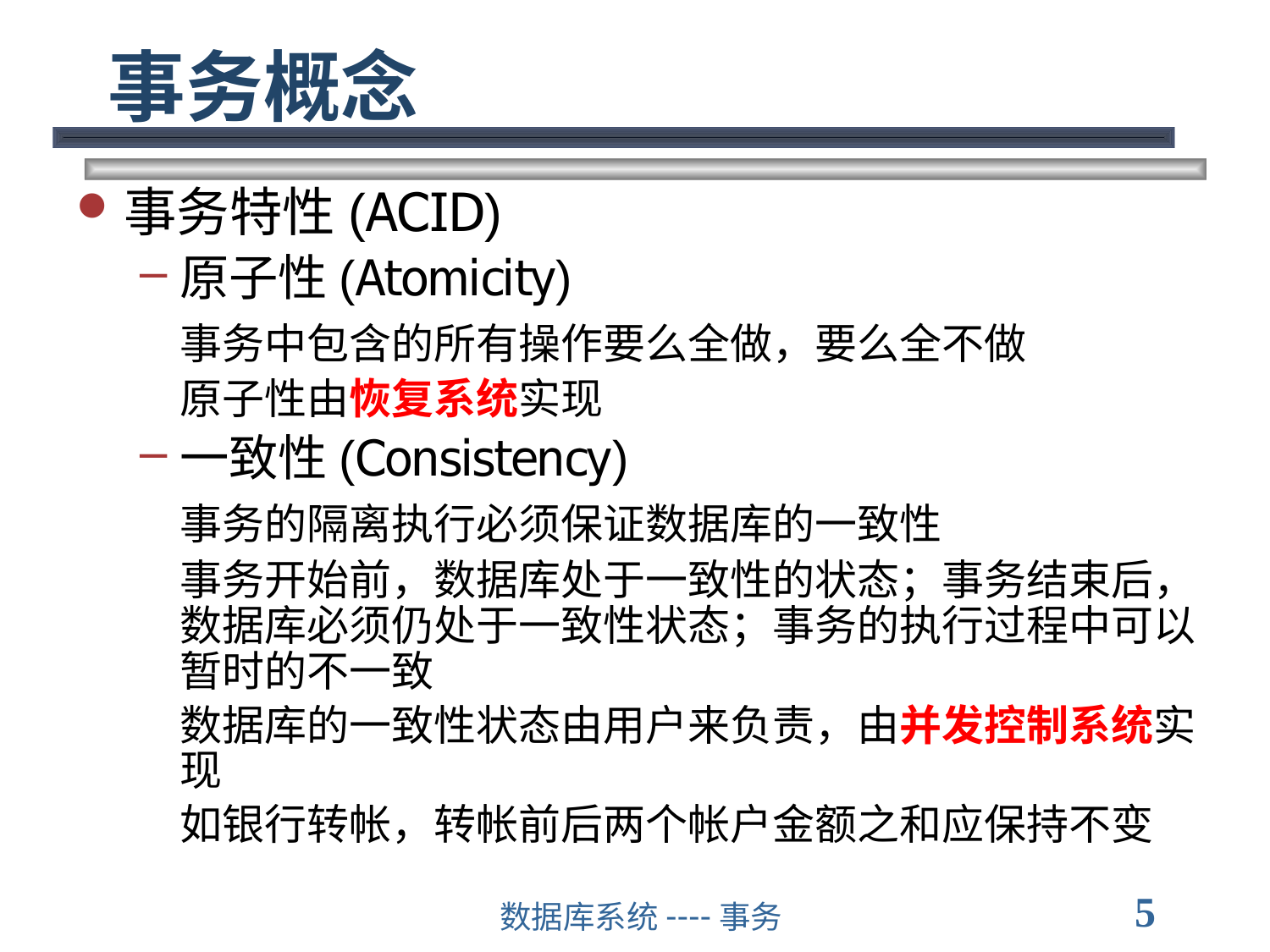

# 事务概念
事务特性(ACID)
原子性(Atomicity)
	事务中包含的所有操作要么全做，要么全不做
	原子性由恢复系统实现
一致性(Consistency)
	事务的隔离执行必须保证数据库的一致性
	事务开始前，数据库处于一致性的状态；事务结束后，数据库必须仍处于一致性状态；事务的执行过程中可以暂时的不一致
	数据库的一致性状态由用户来负责，由并发控制系统实现
	如银行转帐，转帐前后两个帐户金额之和应保持不变
5
数据库系统----事务